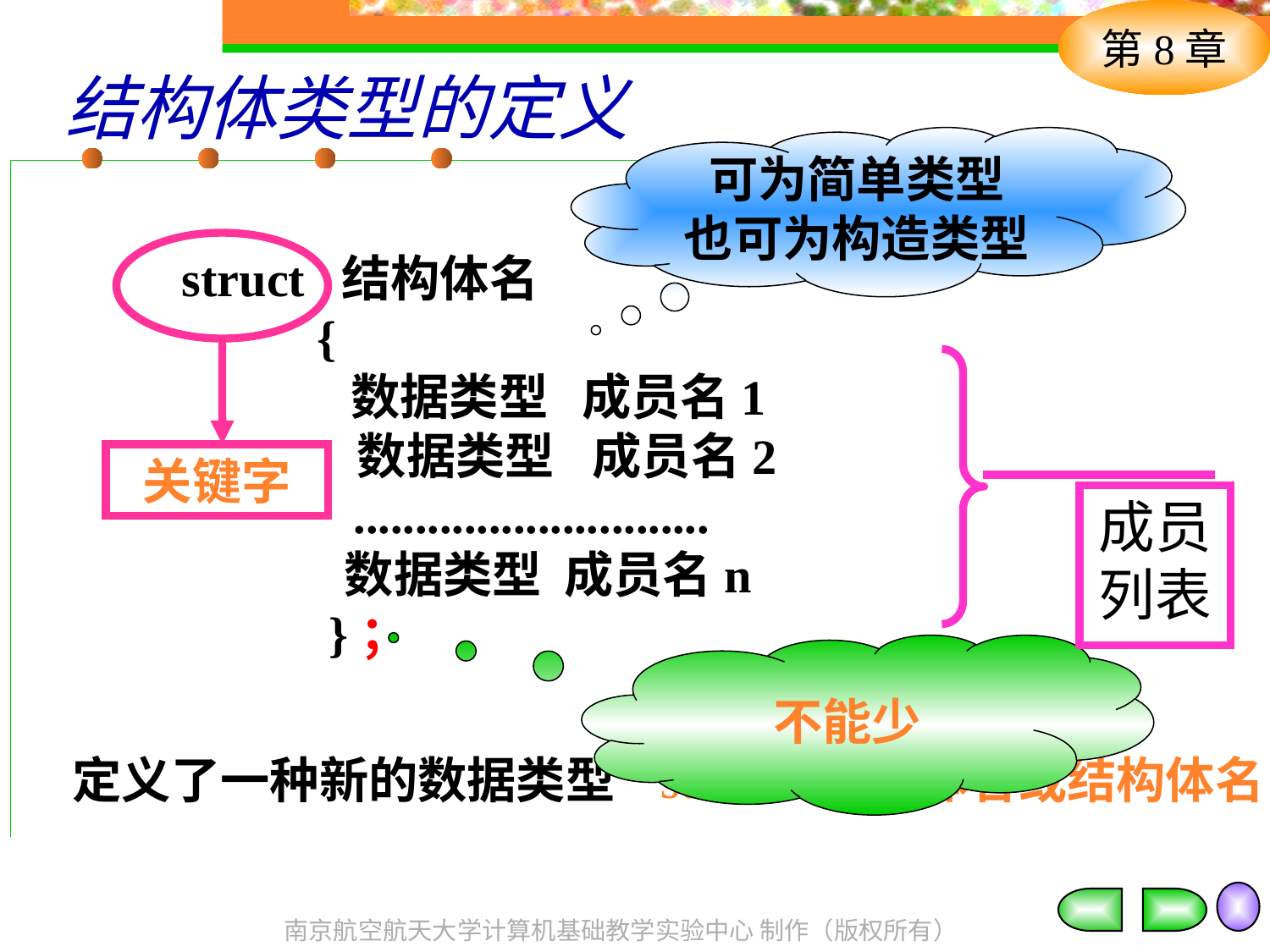

# 结构体类型的定义
可为简单类型
也可为构造类型

关键字
struct  结构体名
           {
              数据类型   成员名1
	    数据类型    成员名2
              .............................
                数据类型  成员名n
            }；

成员列表
不能少
定义了一种新的数据类型   struct  结构体名或结构体名